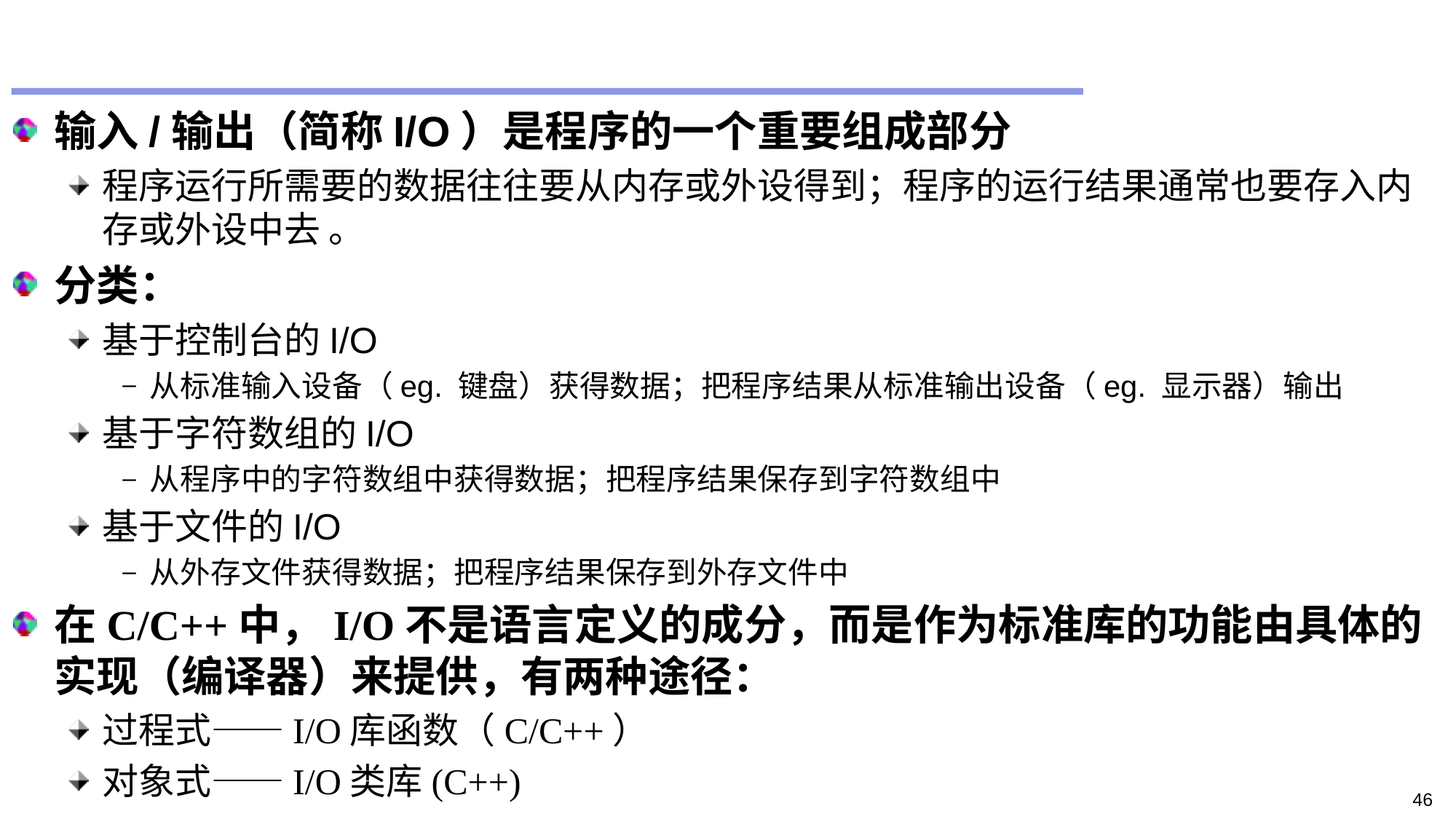

#
输入/输出（简称I/O）是程序的一个重要组成部分
程序运行所需要的数据往往要从内存或外设得到；程序的运行结果通常也要存入内存或外设中去 。
分类：
基于控制台的I/O
从标准输入设备（eg. 键盘）获得数据；把程序结果从标准输出设备（eg. 显示器）输出
基于字符数组的I/O
从程序中的字符数组中获得数据；把程序结果保存到字符数组中
基于文件的I/O
从外存文件获得数据；把程序结果保存到外存文件中
在C/C++中，I/O不是语言定义的成分，而是作为标准库的功能由具体的实现（编译器）来提供，有两种途径：
过程式——I/O库函数（C/C++）
对象式——I/O类库(C++)
46